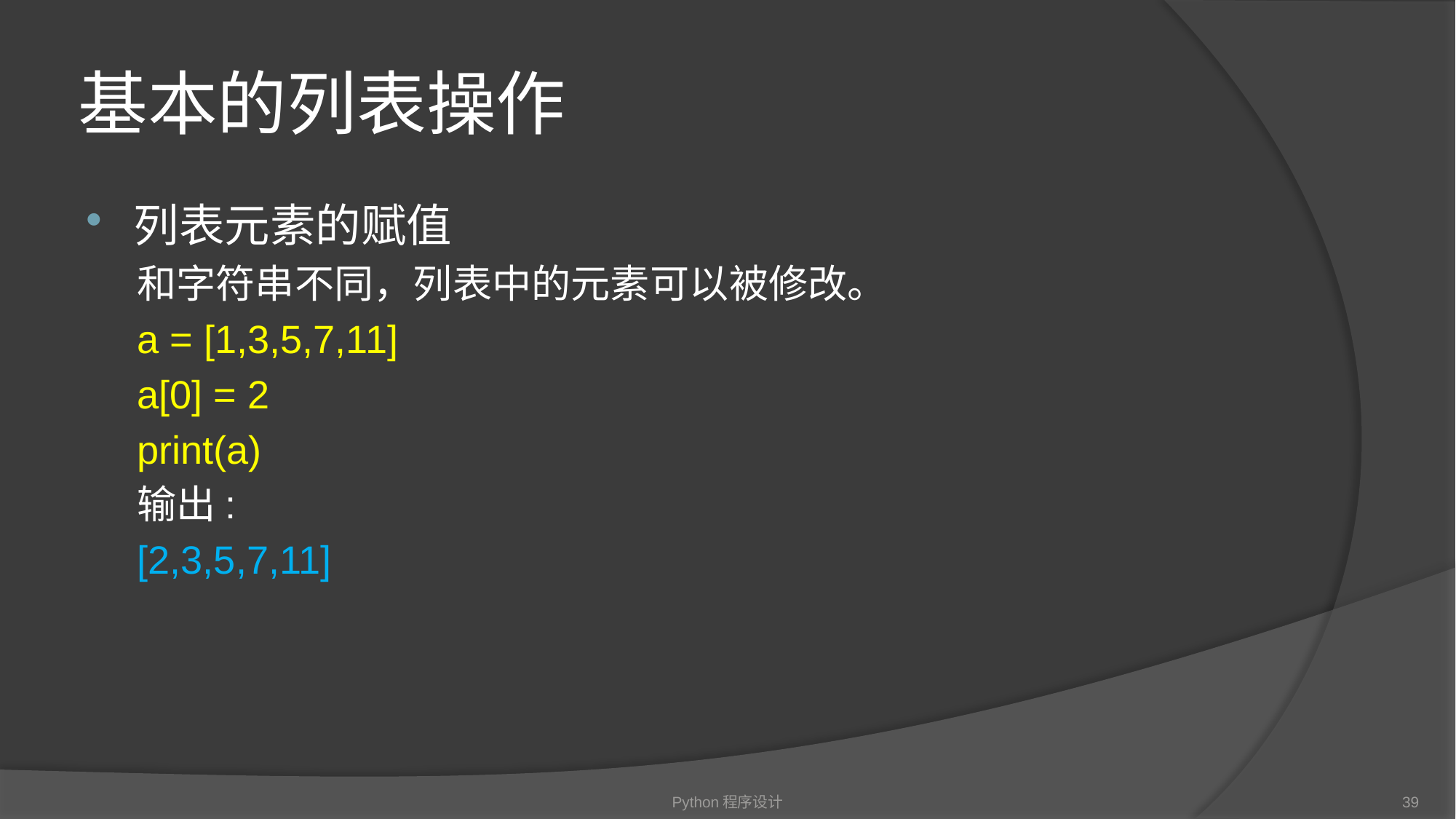

# 基本的列表操作
列表元素的赋值
和字符串不同，列表中的元素可以被修改。
a = [1,3,5,7,11]
a[0] = 2
print(a)
输出:
[2,3,5,7,11]

Python程序设计
39